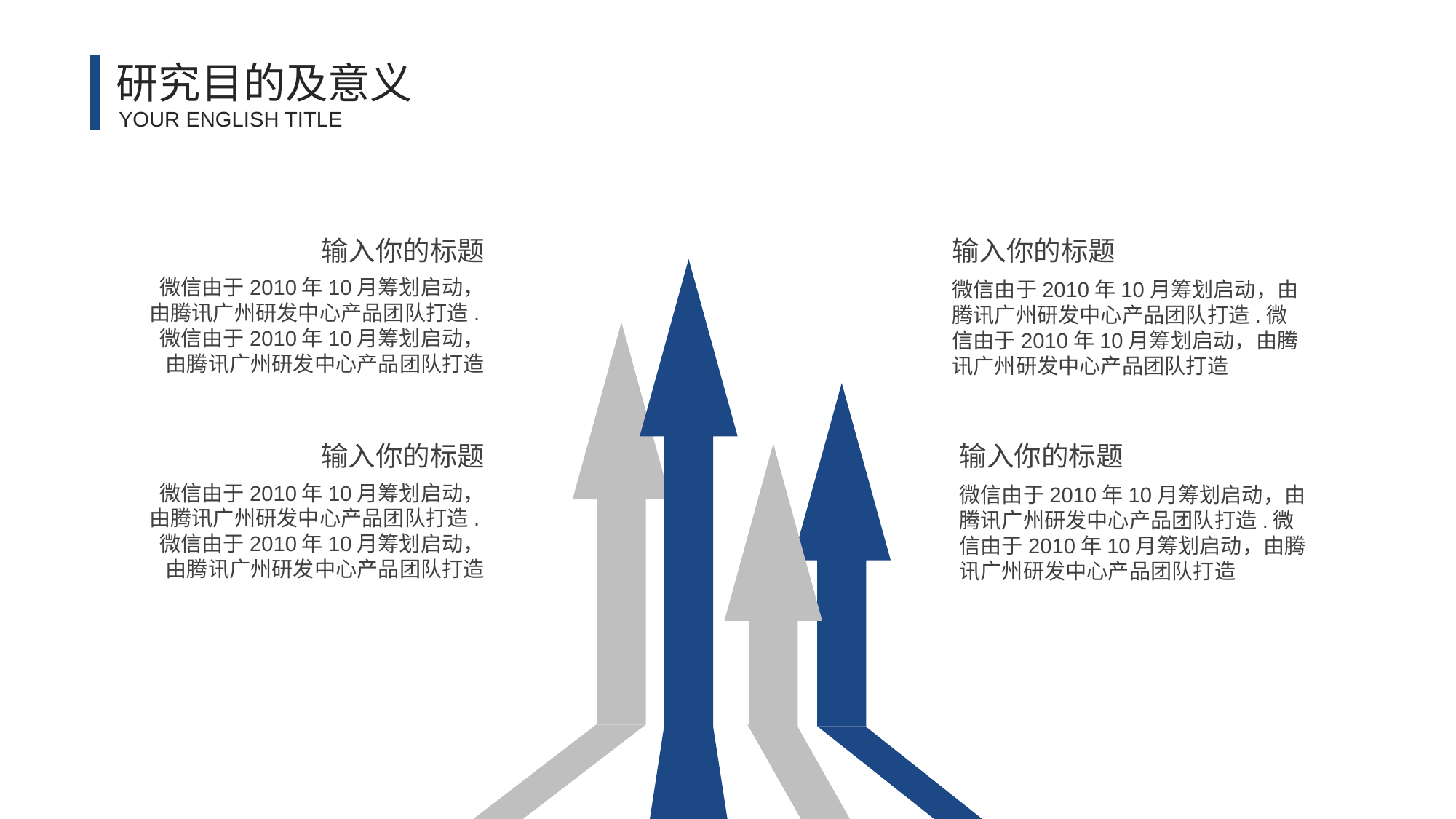

研究目的及意义
YOUR ENGLISH TITLE
输入你的标题
输入你的标题

微信由于2010年10月筹划启动，由腾讯广州研发中心产品团队打造.微信由于2010年10月筹划启动，由腾讯广州研发中心产品团队打造
微信由于2010年10月筹划启动，由腾讯广州研发中心产品团队打造.微信由于2010年10月筹划启动，由腾讯广州研发中心产品团队打造

输入你的标题
输入你的标题

微信由于2010年10月筹划启动，由腾讯广州研发中心产品团队打造.微信由于2010年10月筹划启动，由腾讯广州研发中心产品团队打造
微信由于2010年10月筹划启动，由腾讯广州研发中心产品团队打造.微信由于2010年10月筹划启动，由腾讯广州研发中心产品团队打造